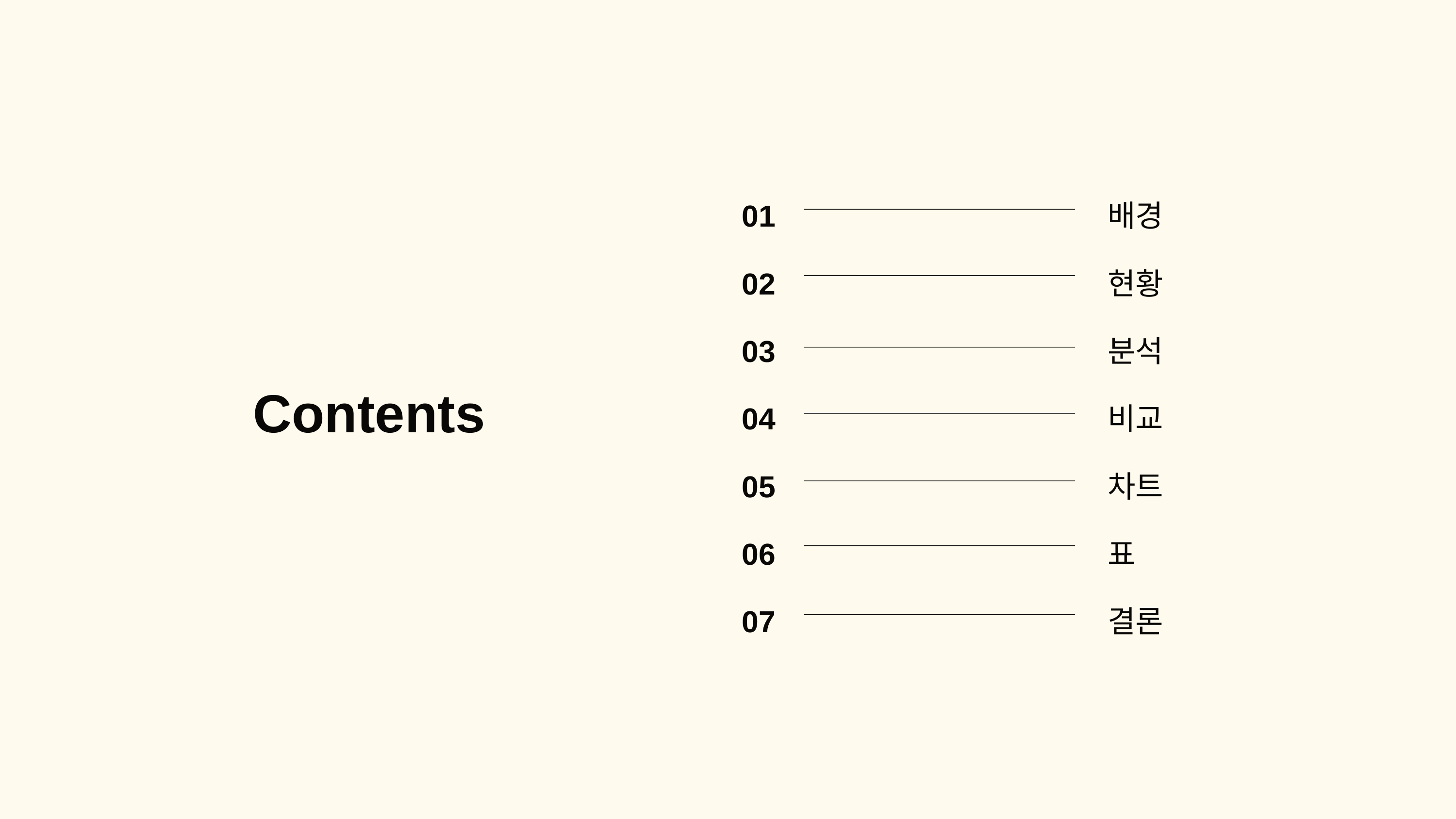

01
02
03
04
05
06
07
배경
현황
분석
비교
차트
표
결론

Contents